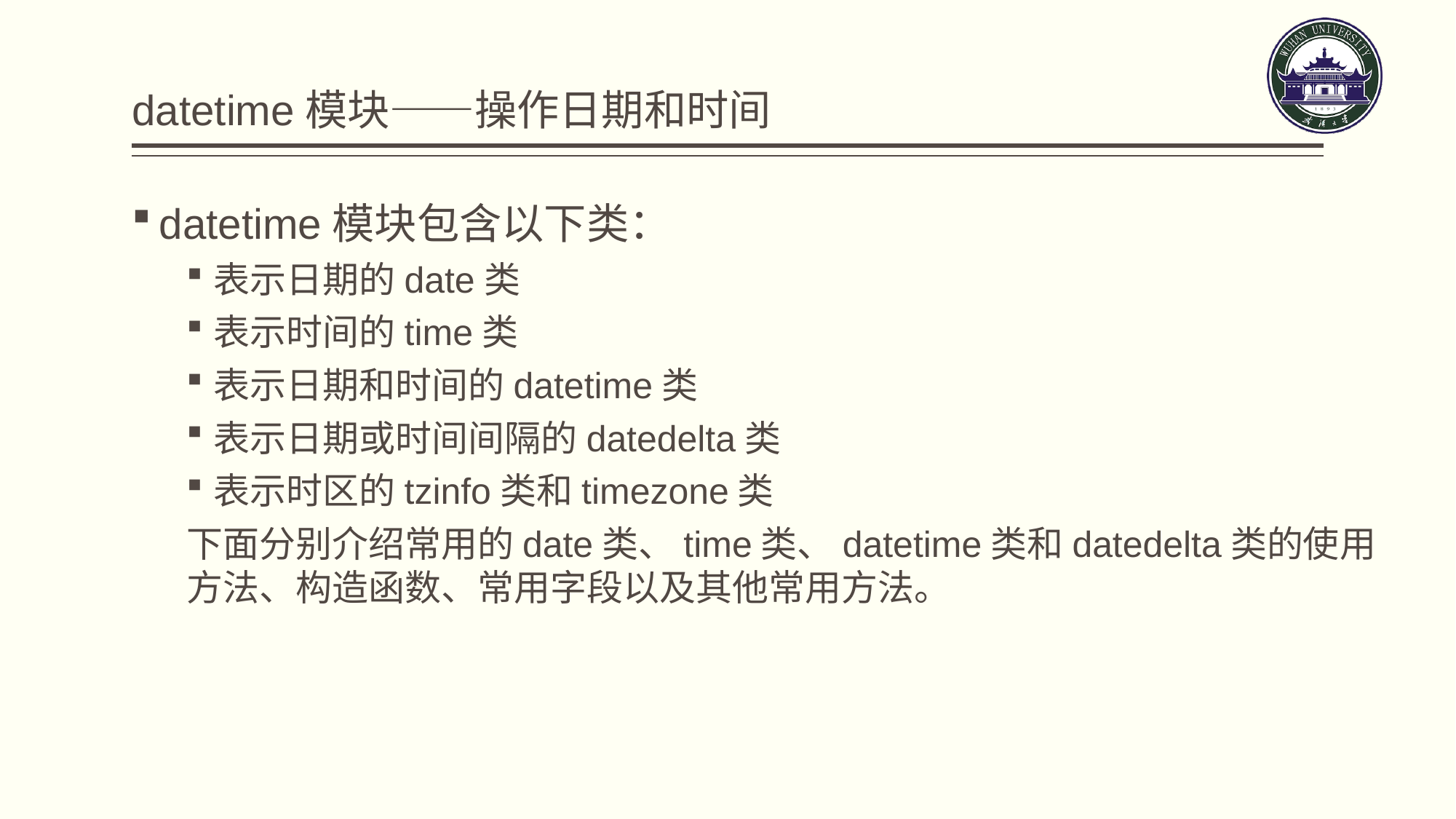

# datetime模块——操作日期和时间
datetime模块包含以下类：
表示日期的date类
表示时间的time类
表示日期和时间的datetime类
表示日期或时间间隔的datedelta类
表示时区的tzinfo类和timezone类
下面分别介绍常用的date类、time类、datetime类和datedelta类的使用方法、构造函数、常用字段以及其他常用方法。